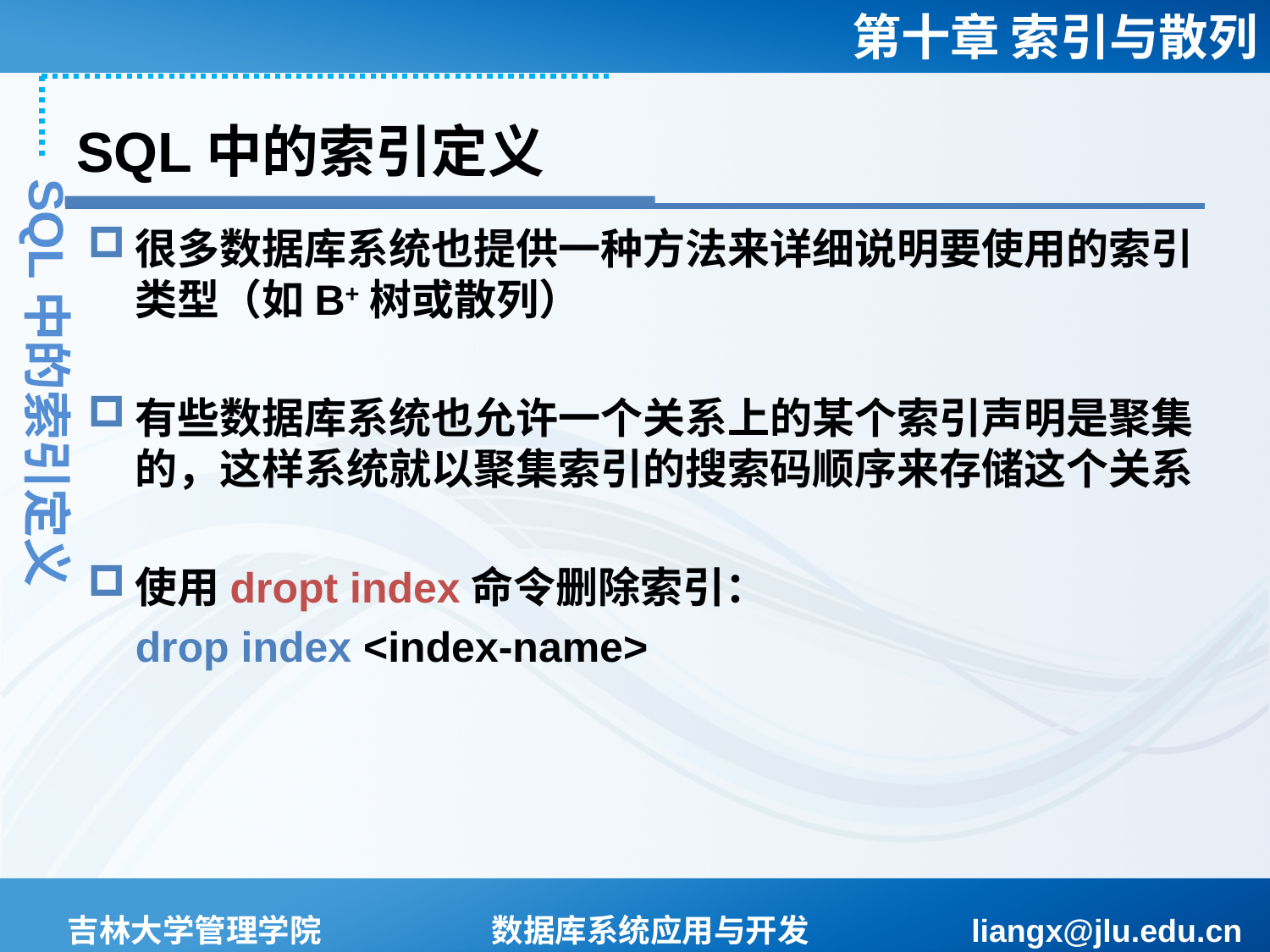

# SQL中的索引定义
SQL中的索引定义

很多数据库系统也提供一种方法来详细说明要使用的索引类型（如B+树或散列）

有些数据库系统也允许一个关系上的某个索引声明是聚集的，这样系统就以聚集索引的搜索码顺序来存储这个关系

使用dropt index命令删除索引：
	drop index <index-name>